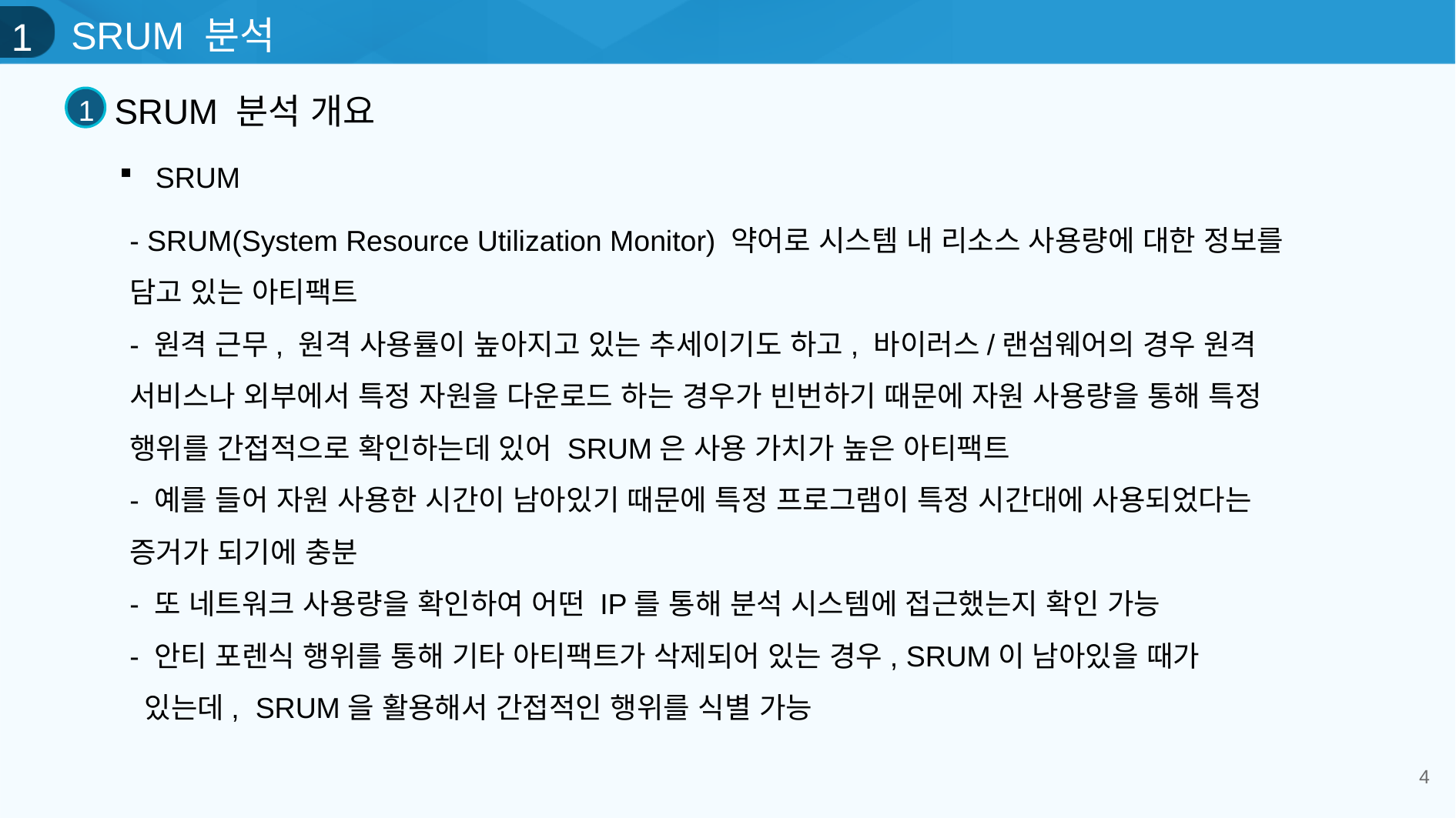

1
SRUM 분석
SRUM 분석 개요
1

SRUM
- SRUM(System Resource Utilization Monitor) 약어로 시스템 내 리소스 사용량에 대한 정보를 담고 있는 아티팩트
- 원격 근무, 원격 사용률이 높아지고 있는 추세이기도 하고, 바이러스/랜섬웨어의 경우 원격 서비스나 외부에서 특정 자원을 다운로드 하는 경우가 빈번하기 때문에 자원 사용량을 통해 특정 행위를 간접적으로 확인하는데 있어 SRUM은 사용 가치가 높은 아티팩트
- 예를 들어 자원 사용한 시간이 남아있기 때문에 특정 프로그램이 특정 시간대에 사용되었다는 증거가 되기에 충분
- 또 네트워크 사용량을 확인하여 어떤 IP를 통해 분석 시스템에 접근했는지 확인 가능
- 안티 포렌식 행위를 통해 기타 아티팩트가 삭제되어 있는 경우, SRUM이 남아있을 때가
 있는데,  SRUM을 활용해서 간접적인 행위를 식별 가능
4
# 1) 바이러스